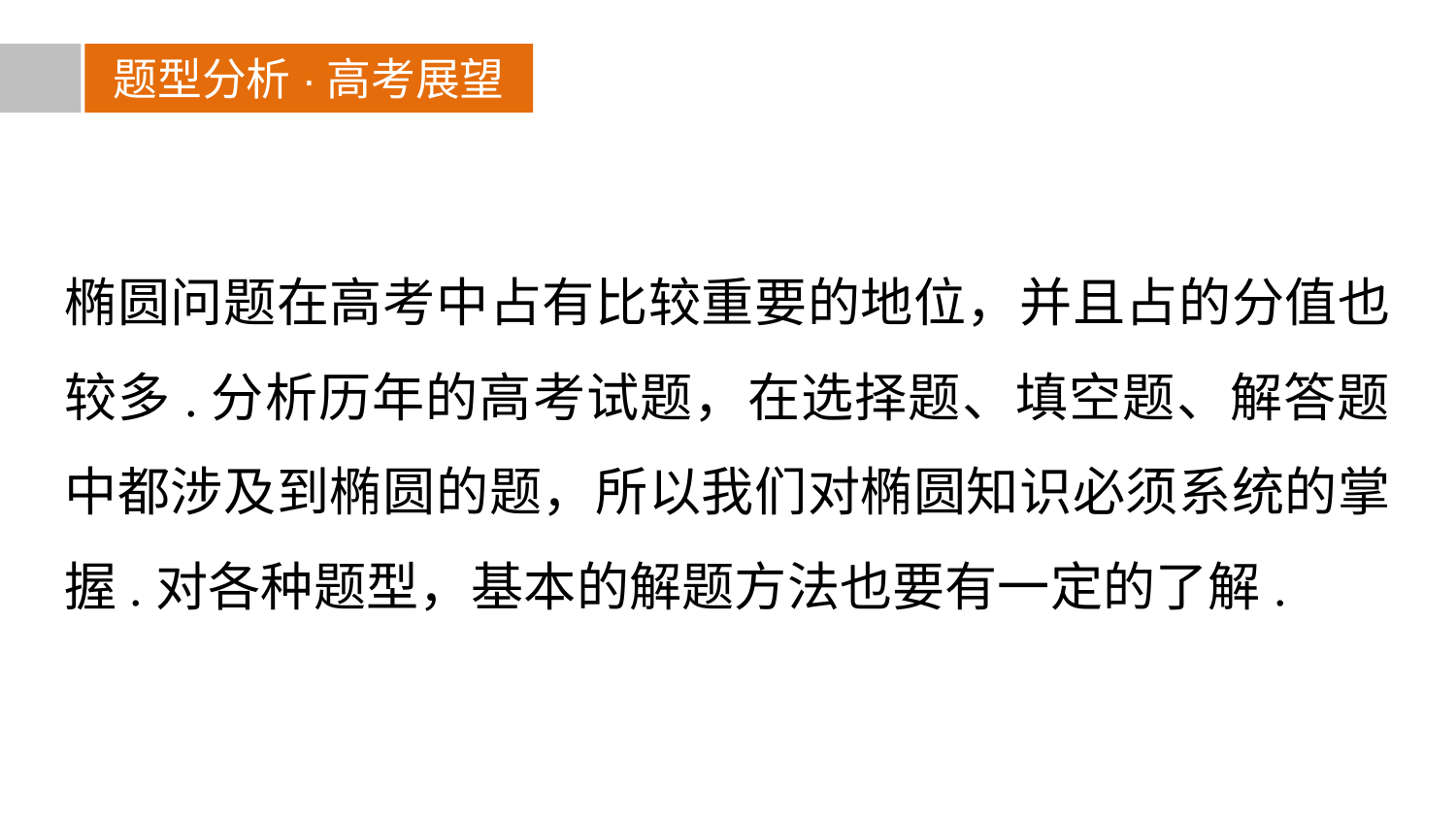

题型分析·高考展望
椭圆问题在高考中占有比较重要的地位，并且占的分值也较多.分析历年的高考试题，在选择题、填空题、解答题中都涉及到椭圆的题，所以我们对椭圆知识必须系统的掌握.对各种题型，基本的解题方法也要有一定的了解.